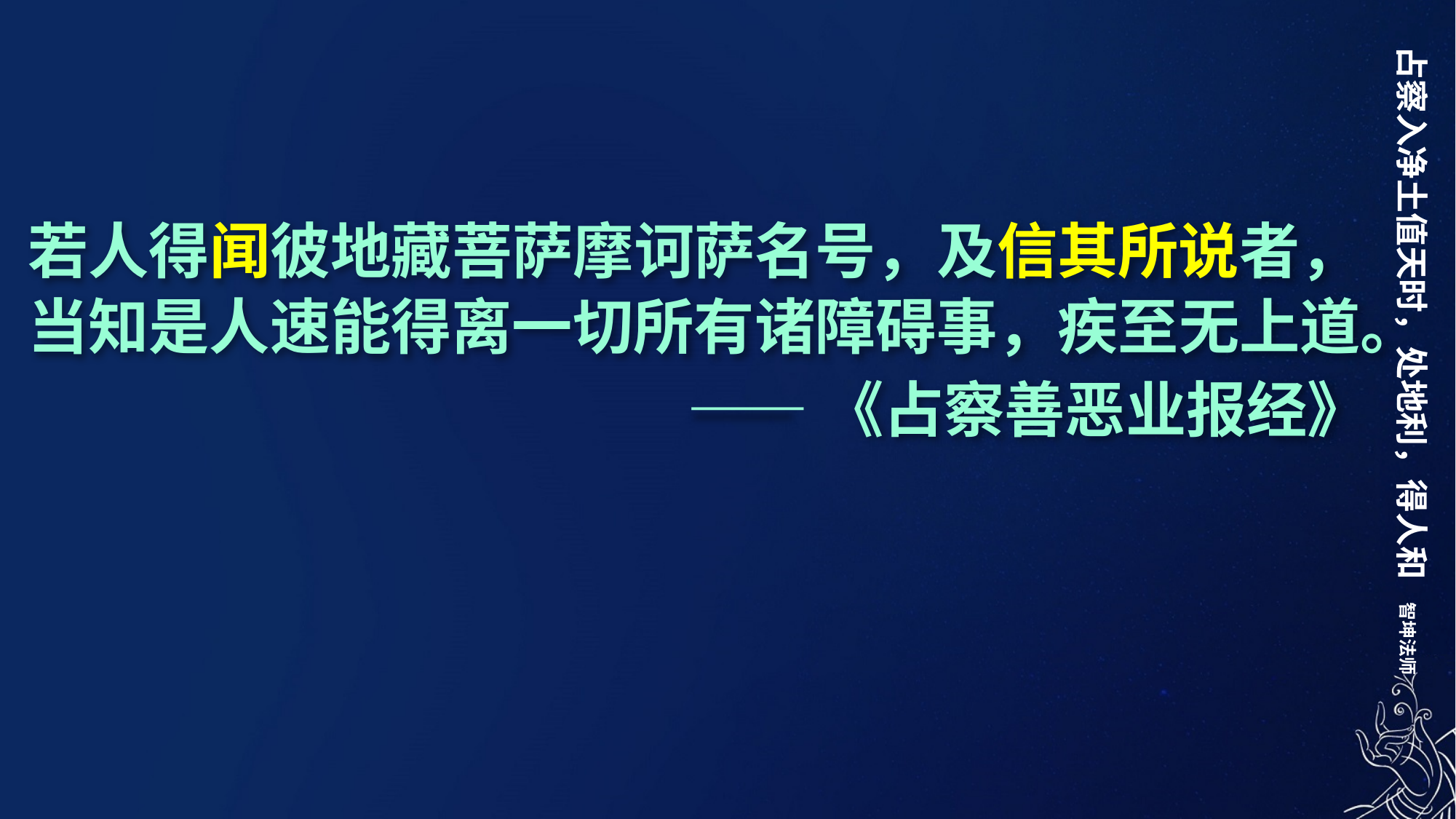

若人得闻彼地藏菩萨摩诃萨名号，及信其所说者，当知是人速能得离一切所有诸障碍事，疾至无上道。
——《占察善恶业报经》